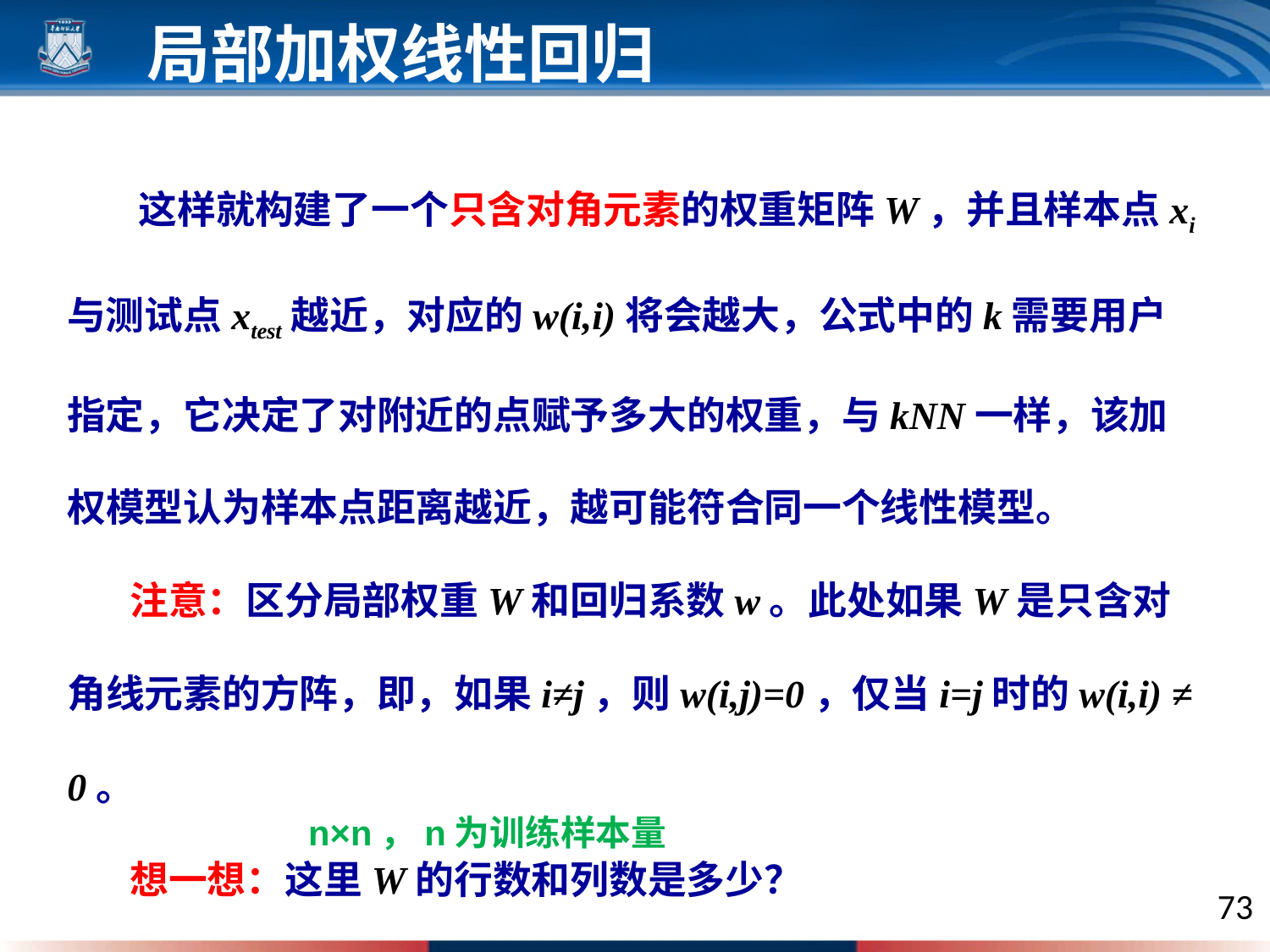

局部加权线性回归
       这样就构建了一个只含对角元素的权重矩阵W，并且样本点xi与测试点xtest越近，对应的w(i,i)将会越大，公式中的k需要用户指定，它决定了对附近的点赋予多大的权重，与kNN一样，该加权模型认为样本点距离越近，越可能符合同一个线性模型。
      注意：区分局部权重W和回归系数w。此处如果W是只含对角线元素的方阵，即，如果i≠j，则w(i,j)=0，仅当i=j时的w(i,i) ≠ 0。
      想一想：这里W的行数和列数是多少？
n×n，n为训练样本量